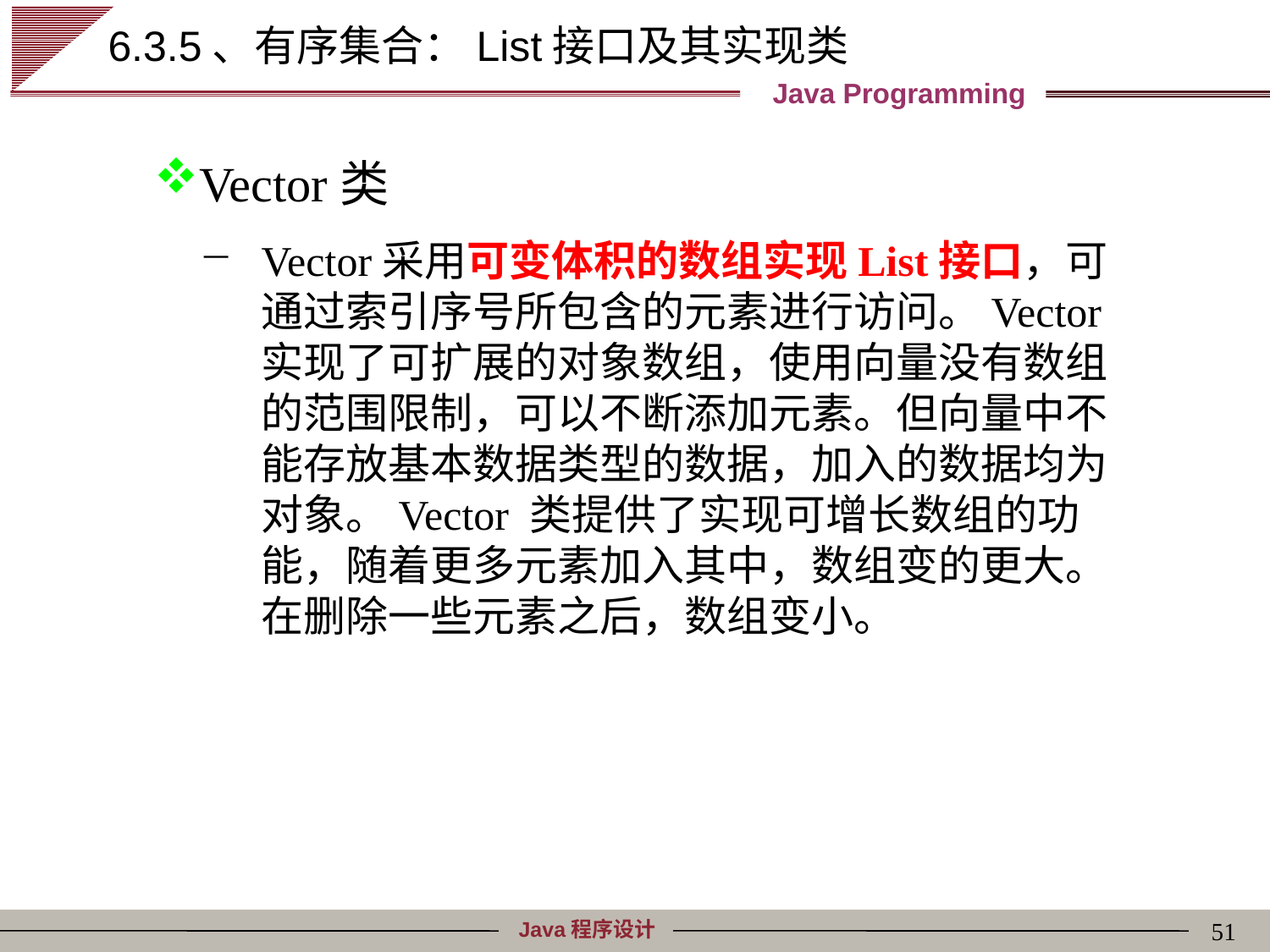

# 6.3.5、有序集合：List接口及其实现类
Vector类
Vector采用可变体积的数组实现List接口，可通过索引序号所包含的元素进行访问。Vector实现了可扩展的对象数组，使用向量没有数组的范围限制，可以不断添加元素。但向量中不能存放基本数据类型的数据，加入的数据均为对象。Vector 类提供了实现可增长数组的功能，随着更多元素加入其中，数组变的更大。在删除一些元素之后，数组变小。